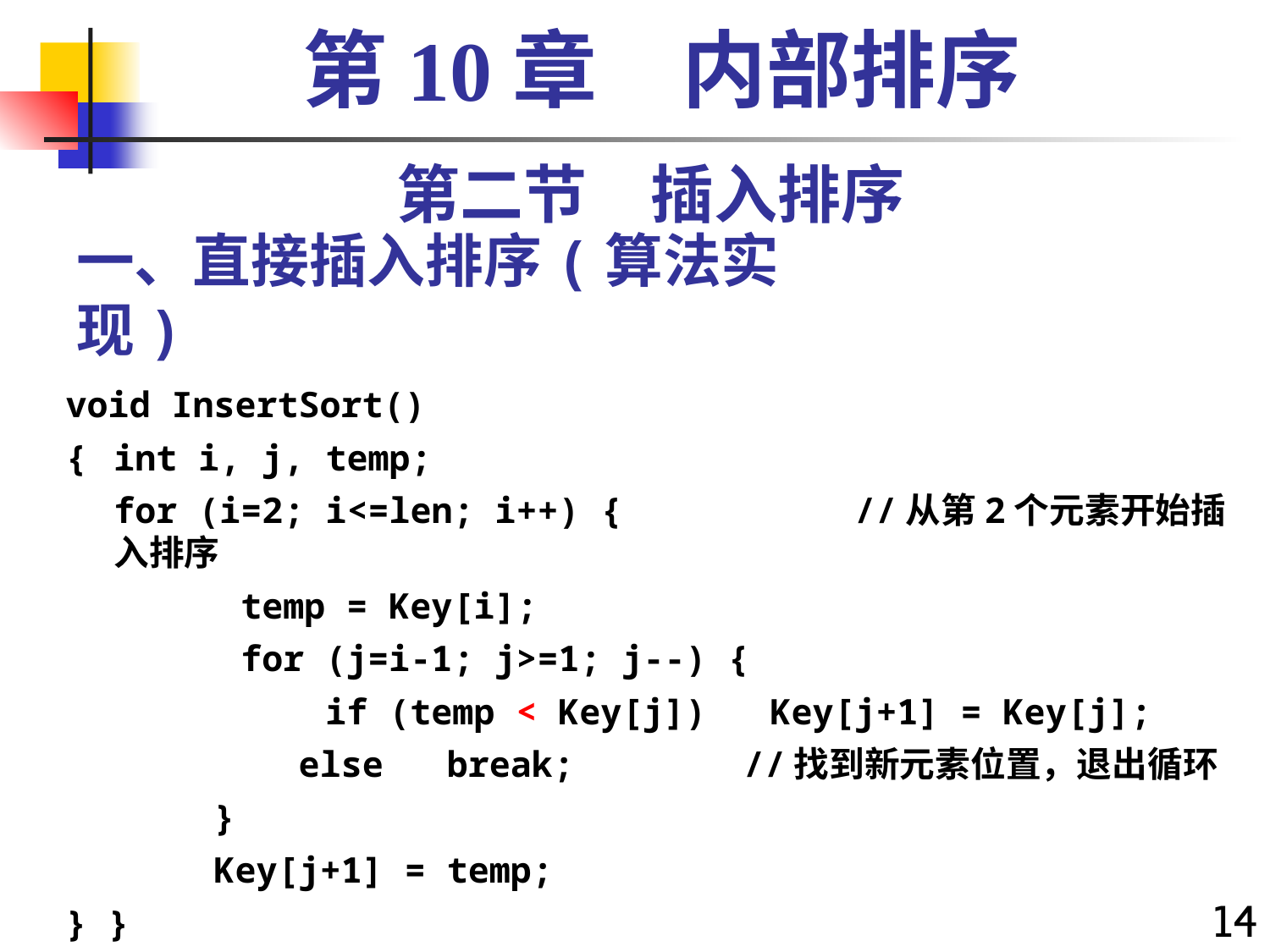

第10章　内部排序
第二节　插入排序
# 一、直接插入排序(算法实现)
void InsertSort()
{	int i, j, temp;
	for (i=2; i<=len; i++) {	     //从第2个元素开始插入排序
		temp = Key[i];
		for (j=i-1; j>=1; j--) {
		    if (temp < Key[j])   Key[j+1] = Key[j];
           else   break;        //找到新元素位置，退出循环
       }
       Key[j+1] = temp;
} }
14